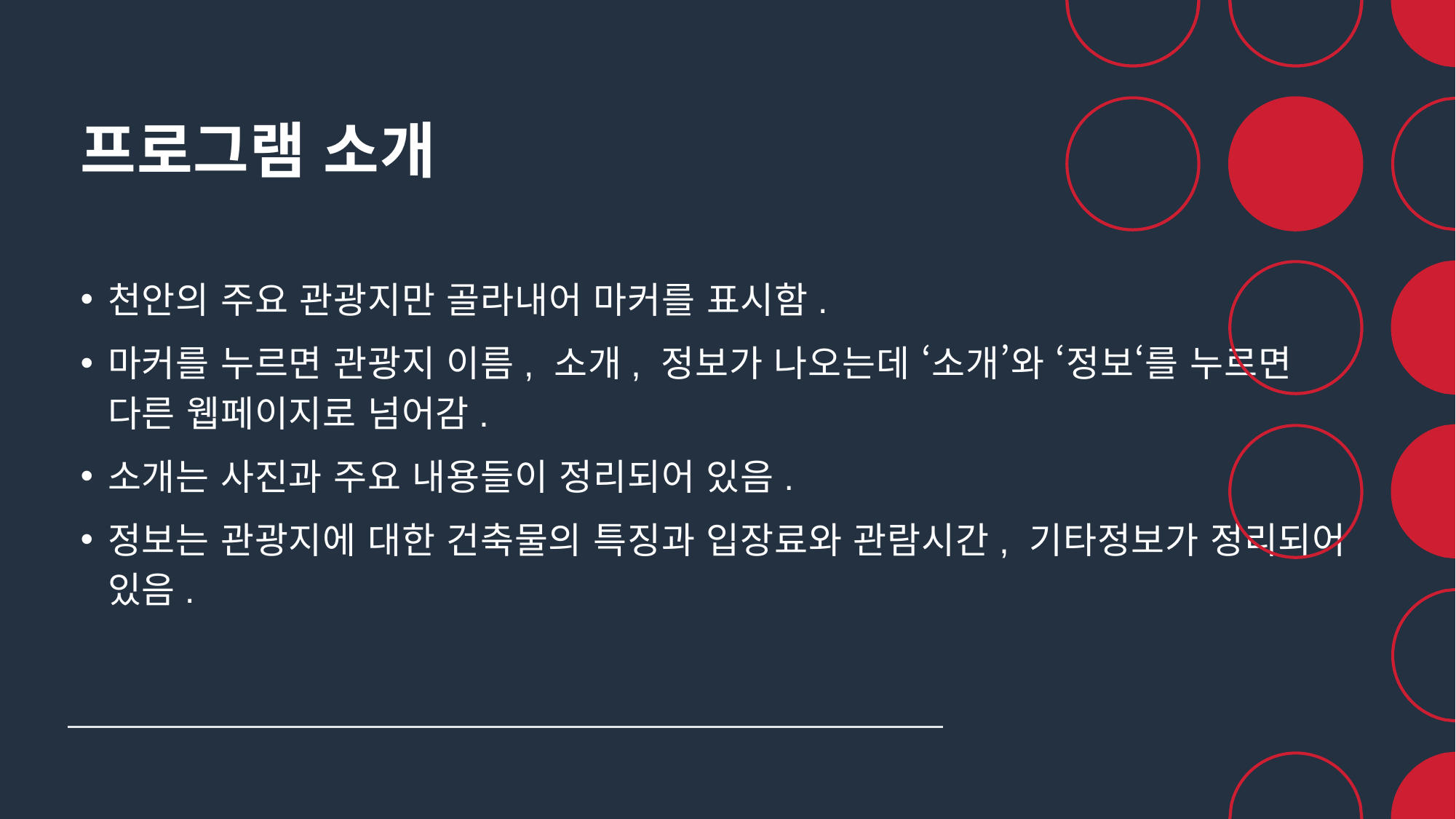

# 프로그램 소개
천안의 주요 관광지만 골라내어 마커를 표시함.
마커를 누르면 관광지 이름, 소개, 정보가 나오는데 ‘소개’와 ‘정보‘를 누르면 다른 웹페이지로 넘어감.
소개는 사진과 주요 내용들이 정리되어 있음.
정보는 관광지에 대한 건축물의 특징과 입장료와 관람시간, 기타정보가 정리되어 있음.